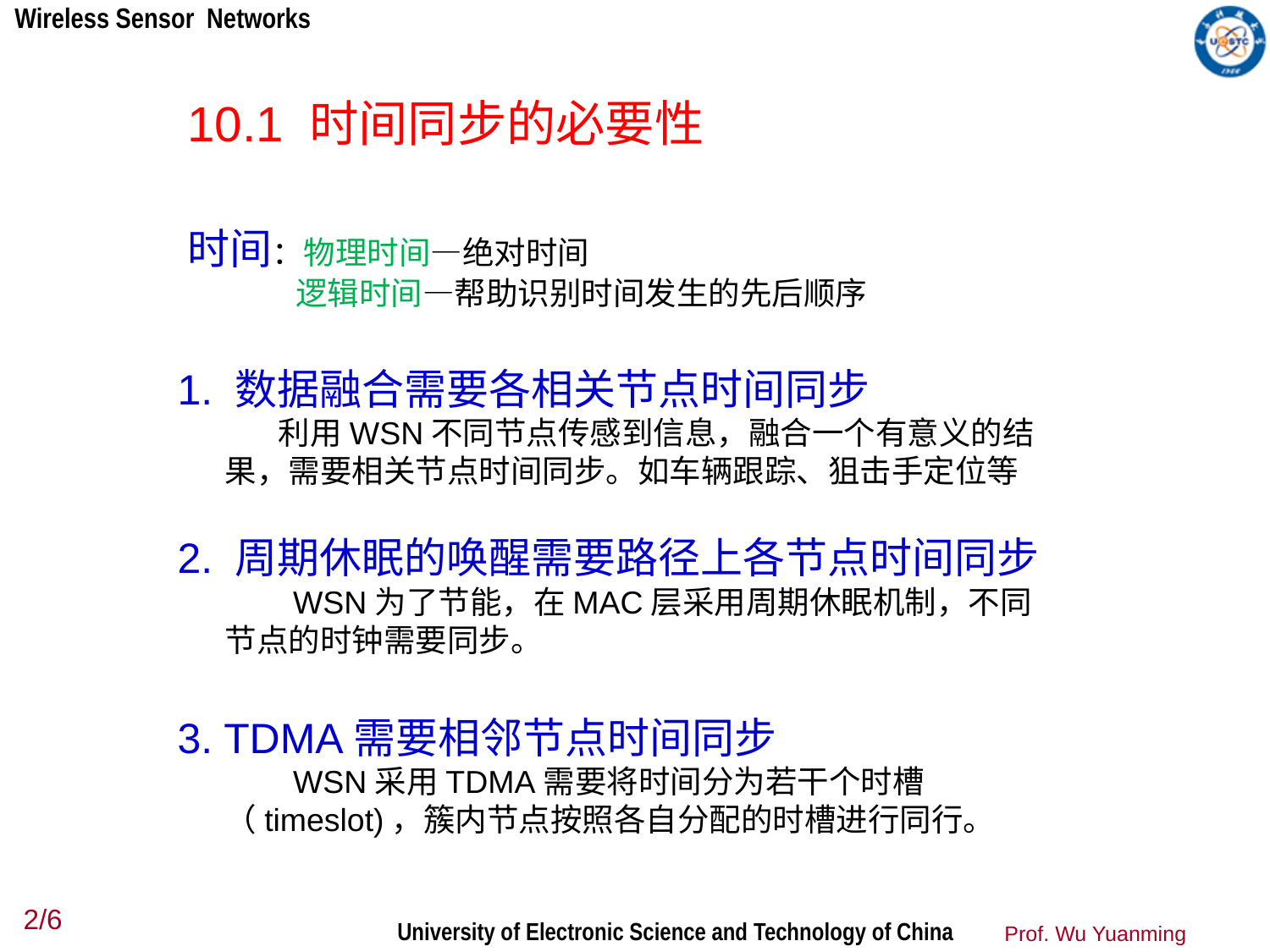

10.1 时间同步的必要性
时间：物理时间—绝对时间
              逻辑时间—帮助识别时间发生的先后顺序
1. 数据融合需要各相关节点时间同步
             利用WSN不同节点传感到信息，融合一个有意义的结果，需要相关节点时间同步。如车辆跟踪、狙击手定位等
2. 周期休眠的唤醒需要路径上各节点时间同步
             WSN为了节能，在MAC层采用周期休眠机制，不同节点的时钟需要同步。
3. TDMA需要相邻节点时间同步
             WSN采用TDMA需要将时间分为若干个时槽（timeslot)，簇内节点按照各自分配的时槽进行同行。
2/6
Prof. Wu Yuanming